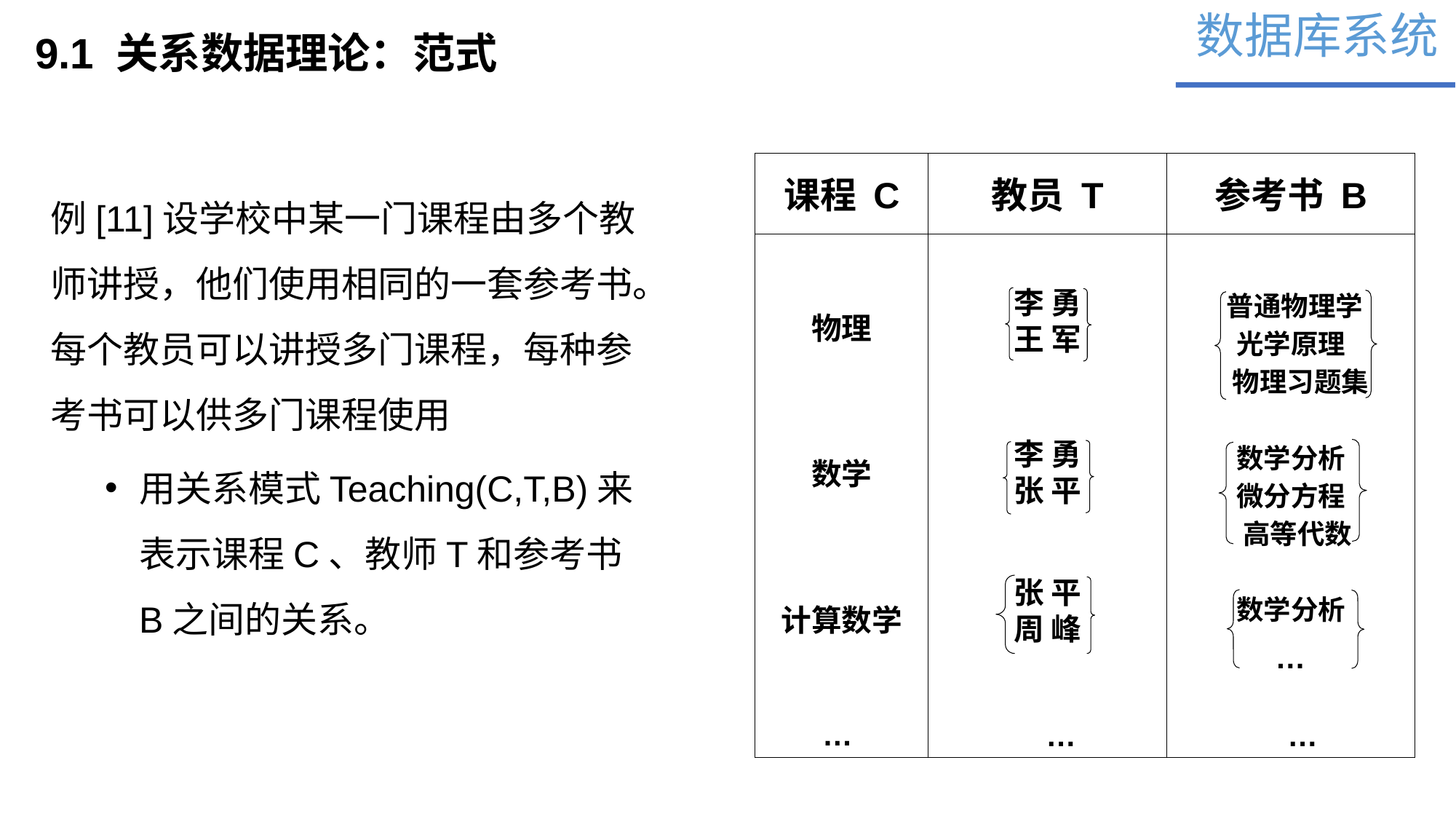

数据库系统
9.1 关系数据理论：范式

课程 C

教员 T

参考书 B

物理

数学

计算数学

李 勇
王 军

李 勇
张 平

张 平
周 峰

  普通物理学
光学原理
  物理习题集

数学分析
微分方程
   高等代数

数学分析

…
…

…

…

例[11]设学校中某一门课程由多个教师讲授，他们使用相同的一套参考书。每个教员可以讲授多门课程，每种参考书可以供多门课程使用
用关系模式Teaching(C,T,B)来表示课程C、教师T和参考书B之间的关系。